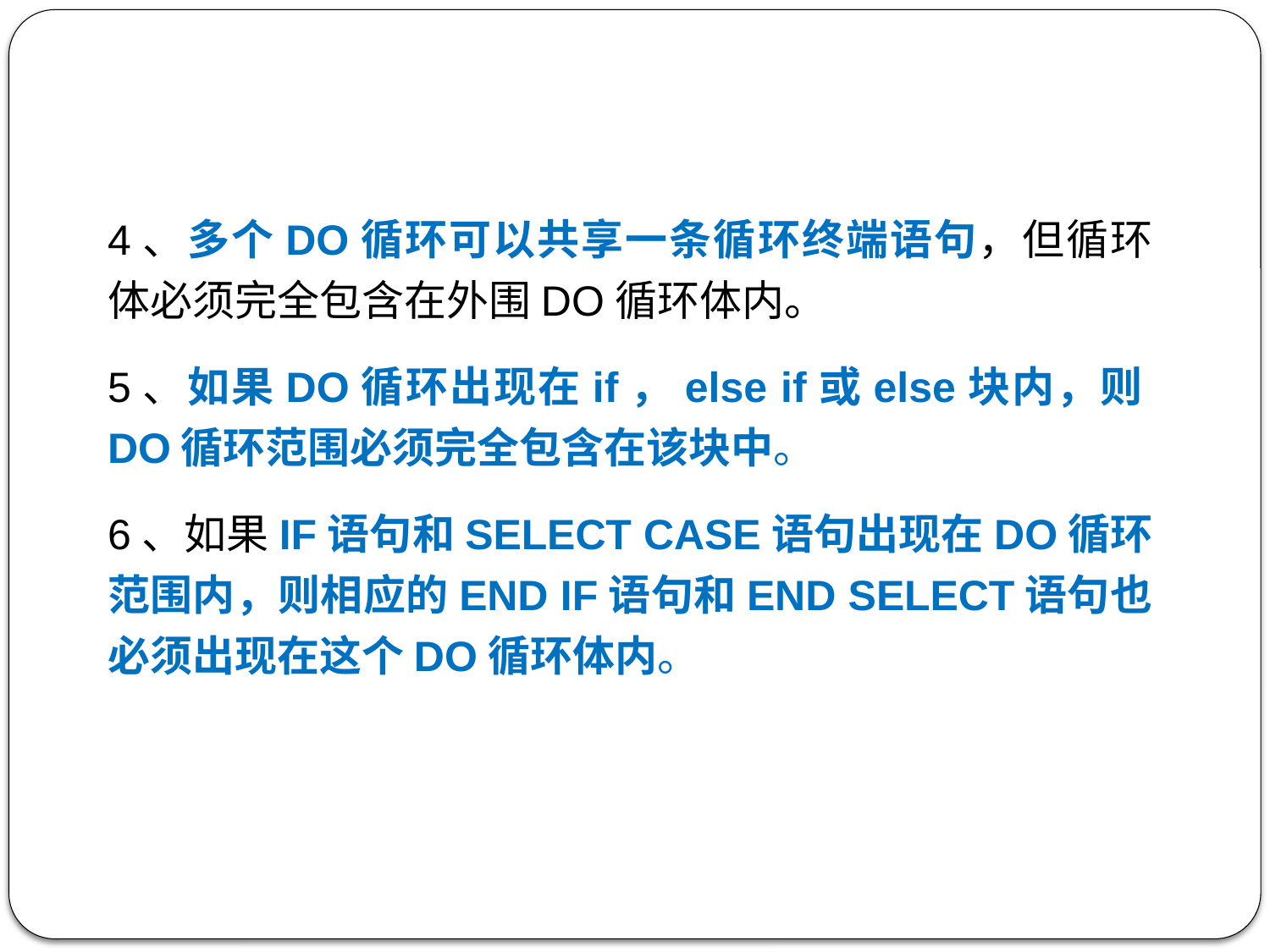

4、多个DO循环可以共享一条循环终端语句，但循环体必须完全包含在外围DO循环体内。
5、如果DO循环出现在if，else if或else块内，则DO循环范围必须完全包含在该块中。
6、如果IF语句和SELECT CASE语句出现在DO循环范围内，则相应的END IF语句和END SELECT语句也必须出现在这个DO循环体内。